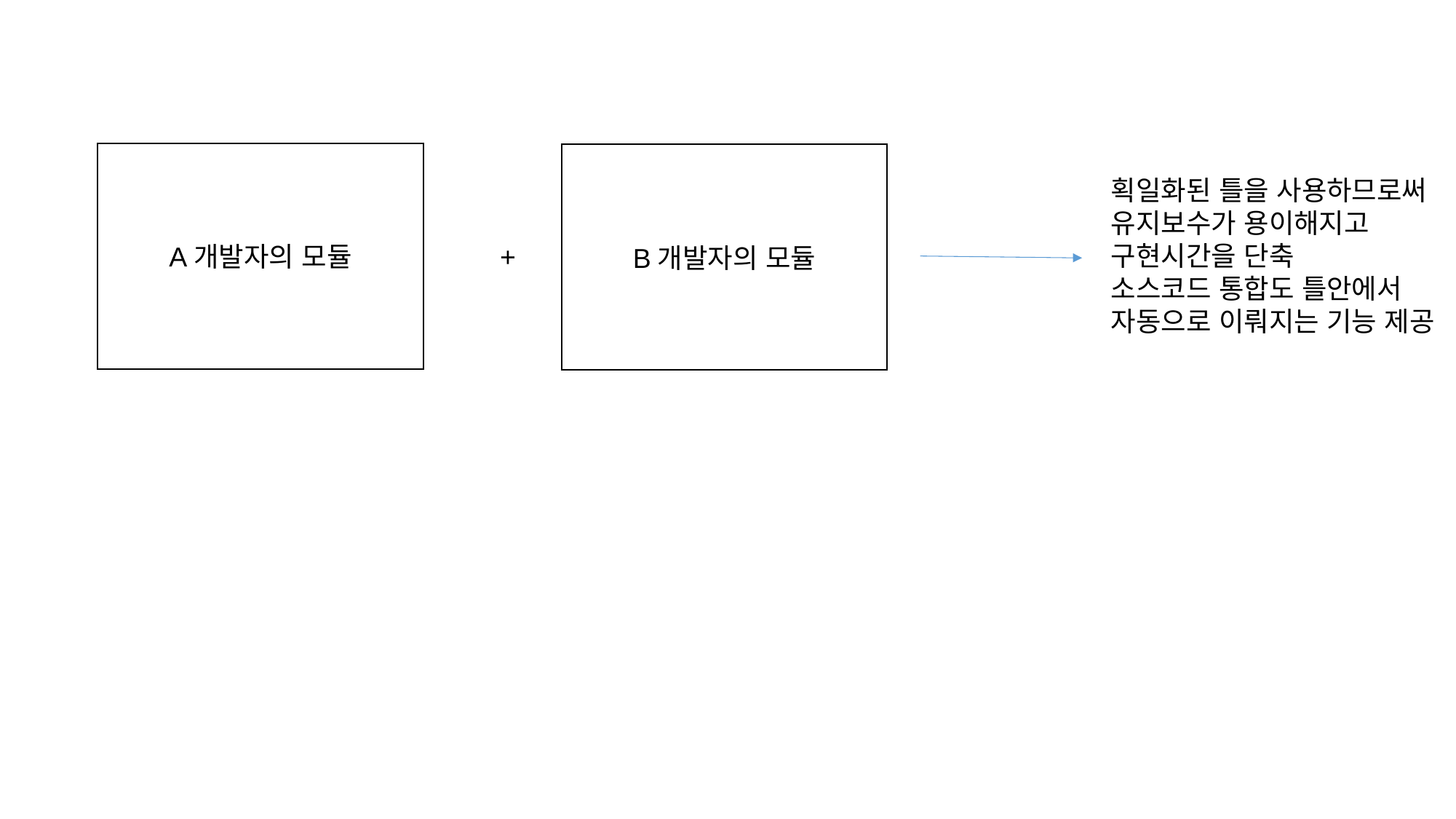

A개발자의 모듈
B개발자의 모듈
획일화된 틀을 사용하므로써
유지보수가 용이해지고
구현시간을 단축
소스코드 통합도 틀안에서
자동으로 이뤄지는 기능 제공
+